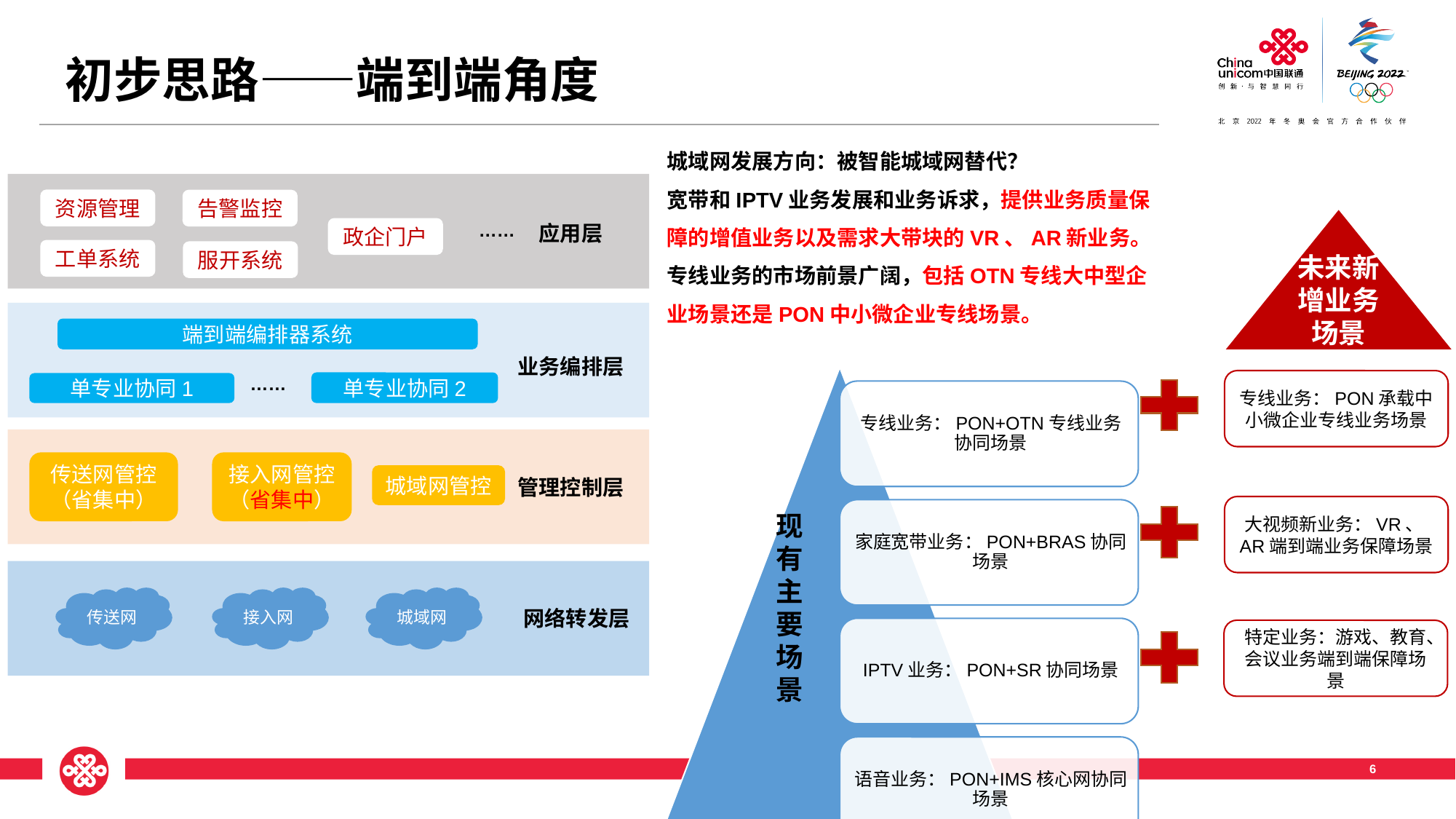

初步思路——端到端角度
城域网发展方向：被智能城域网替代？
宽带和IPTV业务发展和业务诉求，提供业务质量保障的增值业务以及需求大带块的VR、AR新业务。
专线业务的市场前景广阔，包括OTN专线大中型企业场景还是PON中小微企业专线场景。

资源管理
告警监控

未来新增业务场景

……
应用层
政企门户
工单系统
服开系统

端到端编排器系统
专线业务：PON+OTN专线业务协同场景
家庭宽带业务：PON+BRAS协同场景
IPTV业务：PON+SR协同场景
语音业务：PON+IMS核心网协同场景
现有主要场景
业务编排层
……

专线业务：PON承载中小微企业专线业务场景
单专业协同2
单专业协同1

传送网管控
（省集中）
接入网管控
（省集中）
城域网管控
管理控制层
大视频新业务：VR、AR端到端业务保障场景

传送网
接入网
城域网
网络转发层
特定业务：游戏、教育、会议业务端到端保障场景